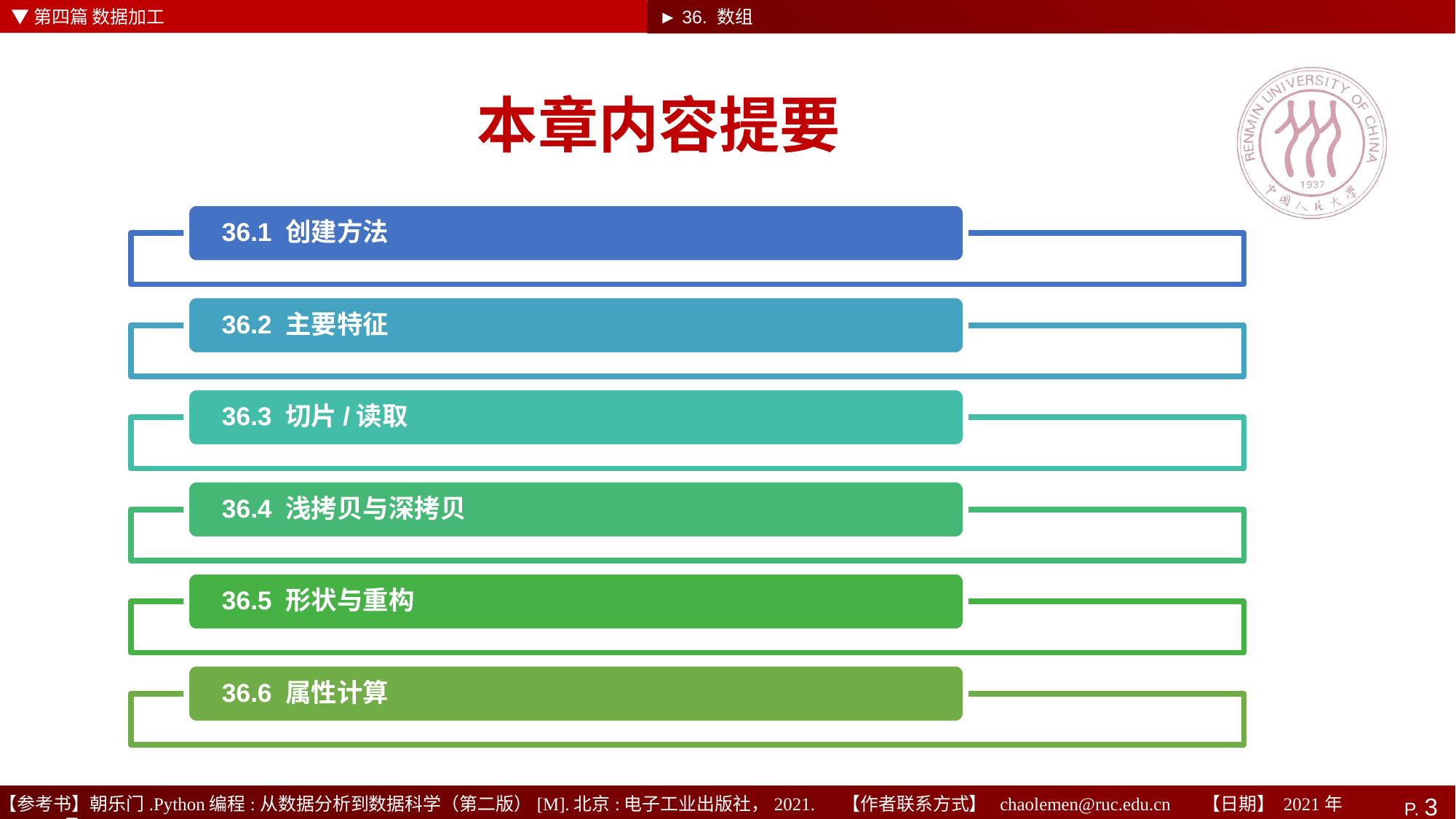

▼第四篇 数据加工
► 36. 数组
# 本章内容提要
36.1 创建方法
36.2 主要特征
36.3 切片/读取
36.4 浅拷贝与深拷贝
36.5 形状与重构
36.6 属性计算